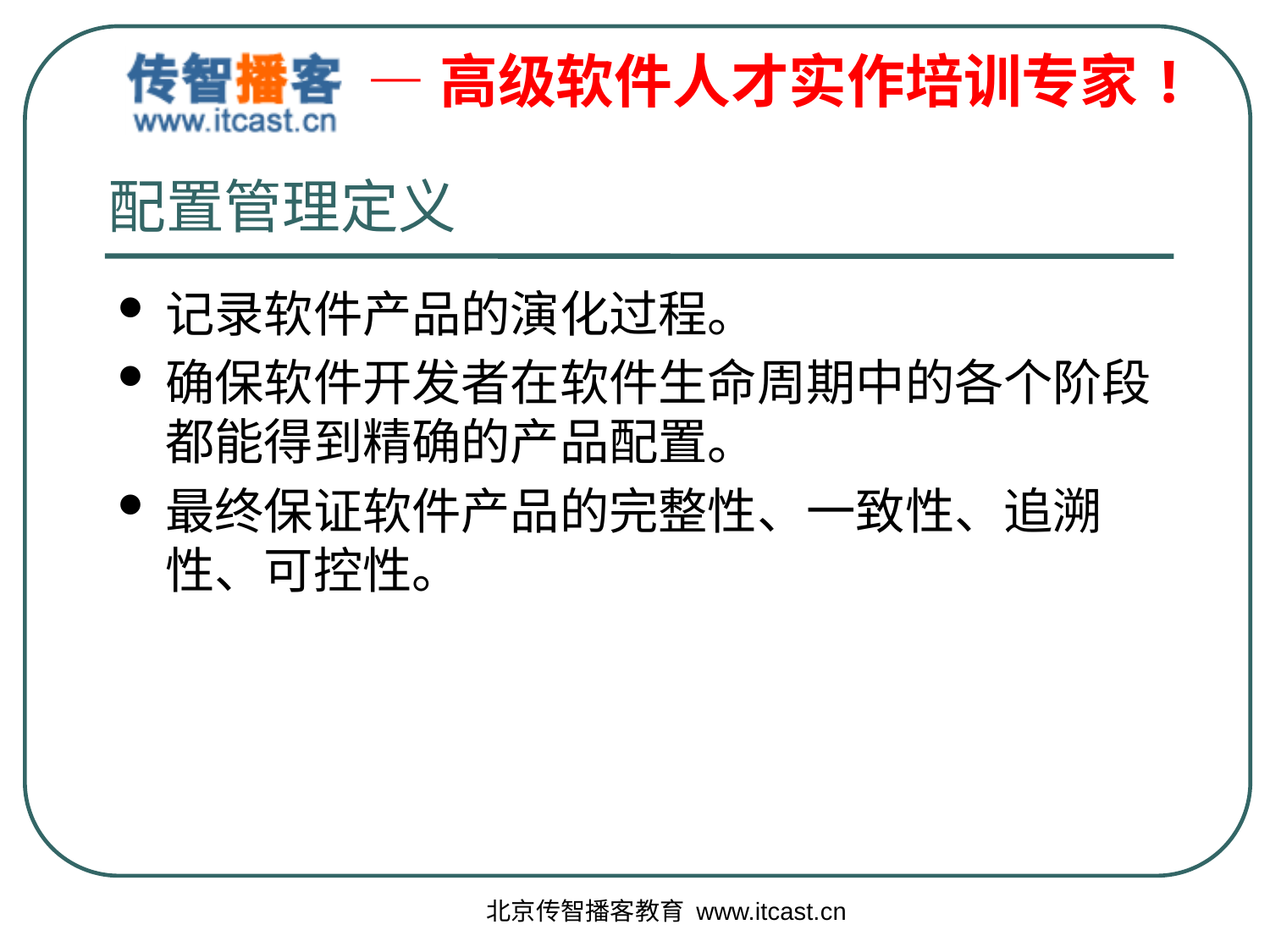

# 配置管理定义
记录软件产品的演化过程。
确保软件开发者在软件生命周期中的各个阶段都能得到精确的产品配置。
最终保证软件产品的完整性、一致性、追溯性、可控性。

北京传智播客教育 www.itcast.cn